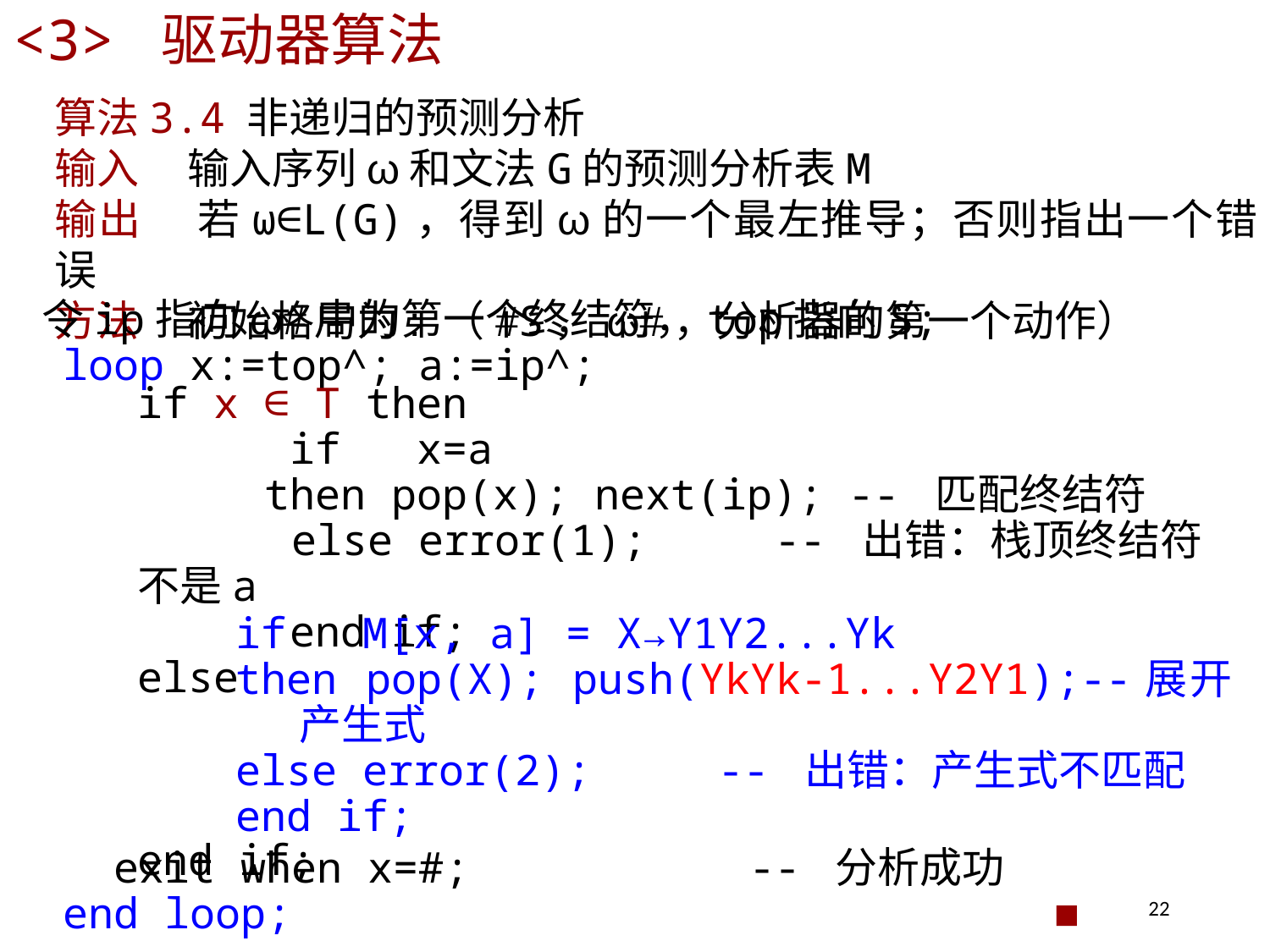

# <3> 驱动器算法
算法3.4 非递归的预测分析
输入     输入序列ω和文法G的预测分析表M
输出     若ω∈L(G)，得到ω的一个最左推导；否则指出一个错误
方法     初始格局为: （#S，ω#，分析器的第一个动作）
  令ip指向ω#中的第一个终结符，top指向S;
  loop x:=top^; a:=ip^;

    exit when x=#;           -- 分析成功
  end loop; 						 ■
if x ∈ T then
      if   x=a
	then pop(x); next(ip); -- 匹配终结符
      else error(1);     -- 出错：栈顶终结符不是a
      end if;
else

end if;
if   M[x, a] = X→Y1Y2...Yk
then pop(X); push(YkYk-1...Y2Y1);--展开产生式
else error(2);     -- 出错：产生式不匹配
end if;
22